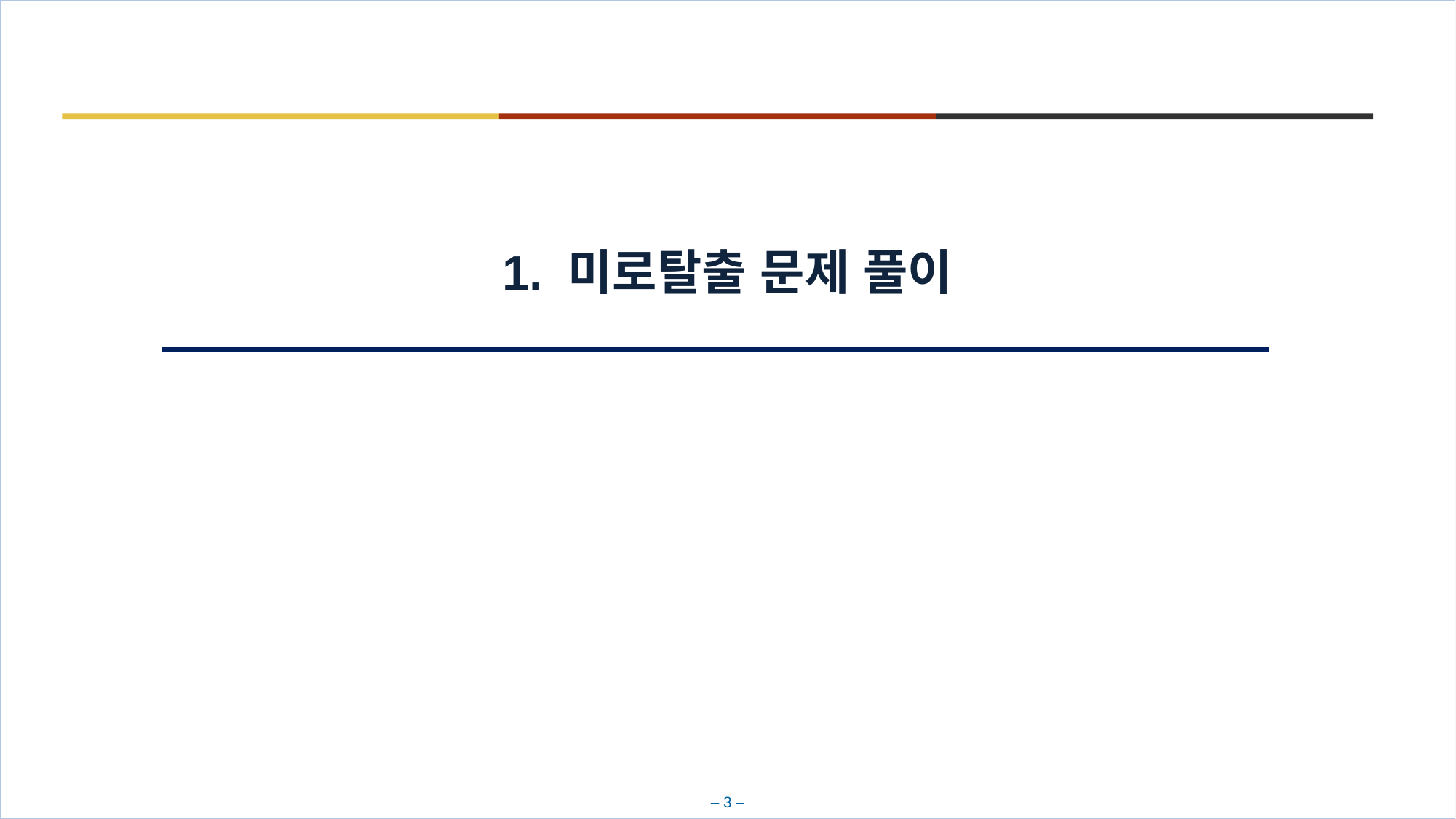

1. 미로탈출 문제 풀이
– 3 –